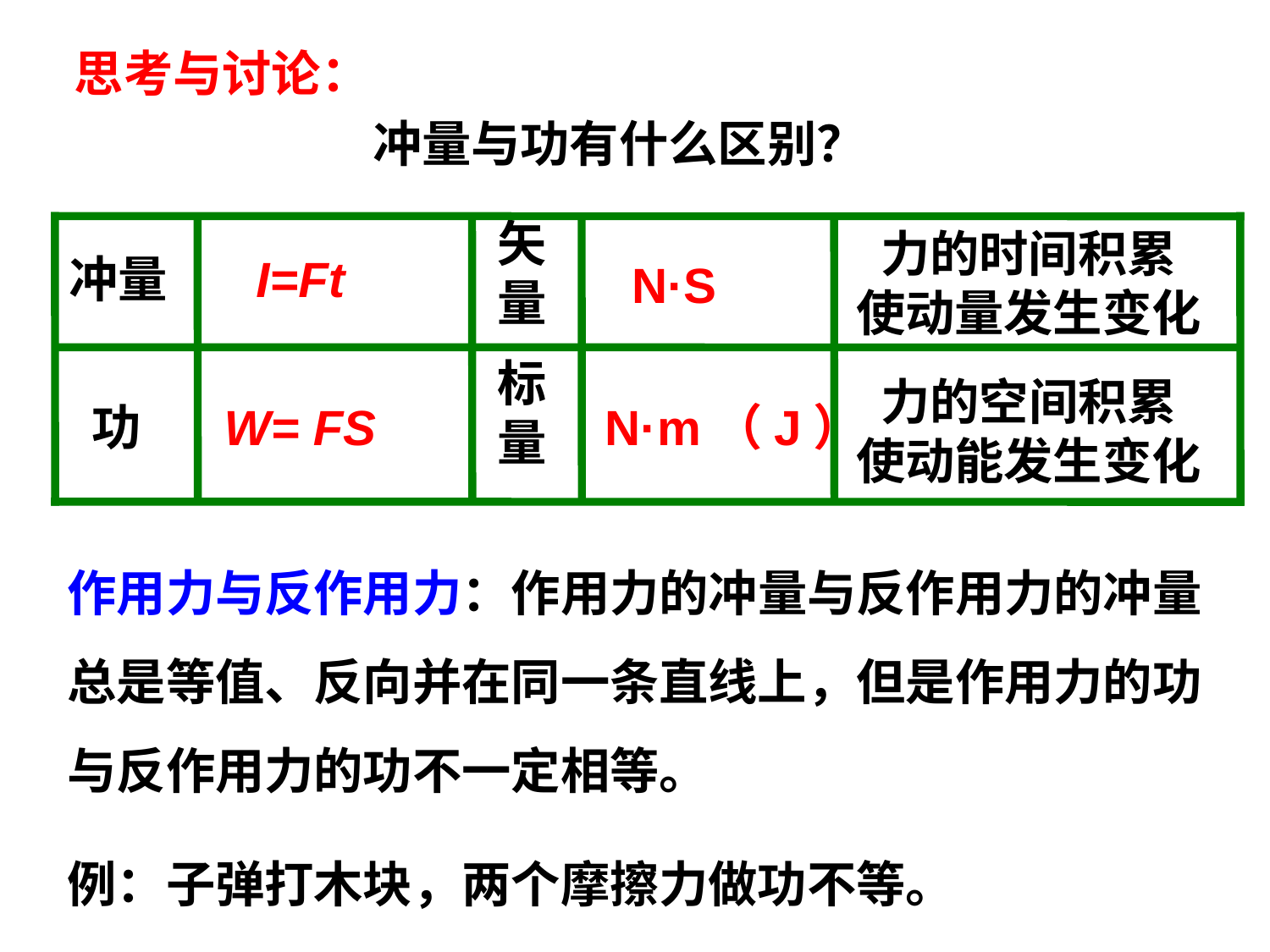

思考与讨论：
冲量与功有什么区别？
矢量

力的时间积累
使动量发生变化
冲量
I=Ft
N·S
标量
力的空间积累
使动能发生变化
功
W= FS
N·m（J）
作用力与反作用力：作用力的冲量与反作用力的冲量总是等值、反向并在同一条直线上，但是作用力的功与反作用力的功不一定相等。
例：子弹打木块，两个摩擦力做功不等。